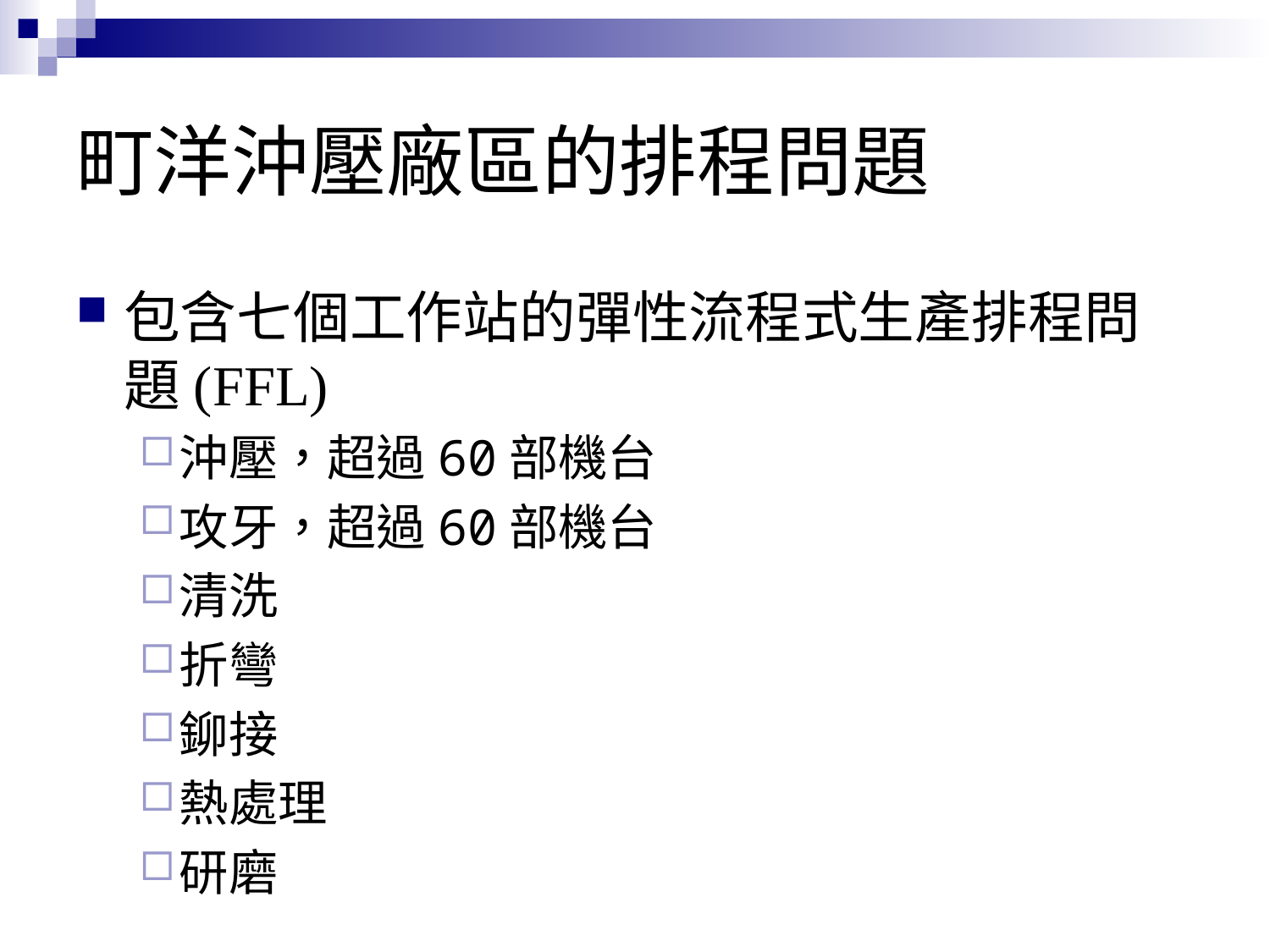

# 町洋沖壓廠區的排程問題
包含七個工作站的彈性流程式生產排程問題(FFL)
沖壓，超過60部機台
攻牙，超過60部機台
清洗
折彎
鉚接
熱處理
研磨